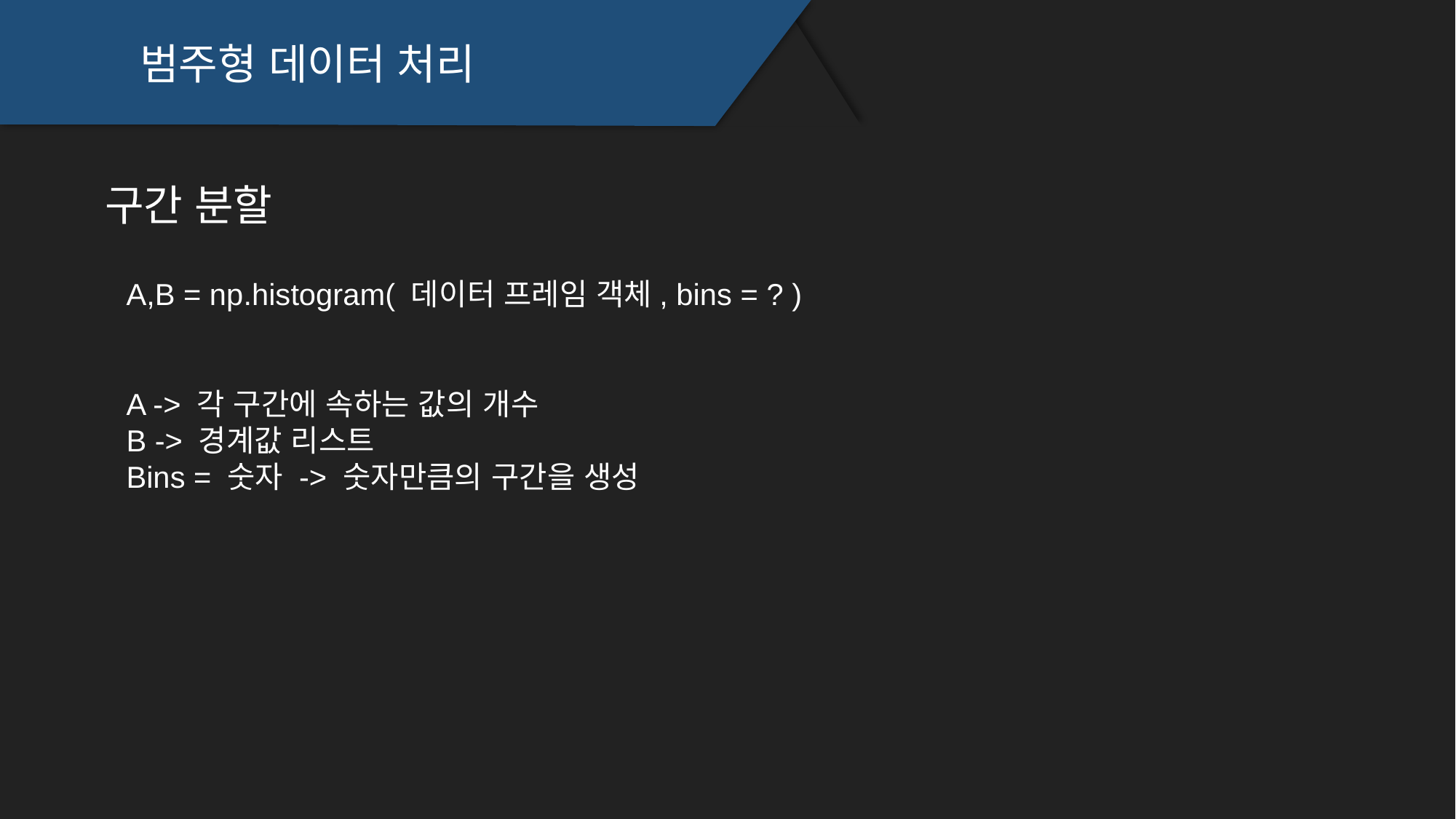

범주형 데이터 처리
구간 분할
A,B = np.histogram( 데이터 프레임 객체, bins = ? )
A -> 각 구간에 속하는 값의 개수
B -> 경계값 리스트
Bins = 숫자 -> 숫자만큼의 구간을 생성